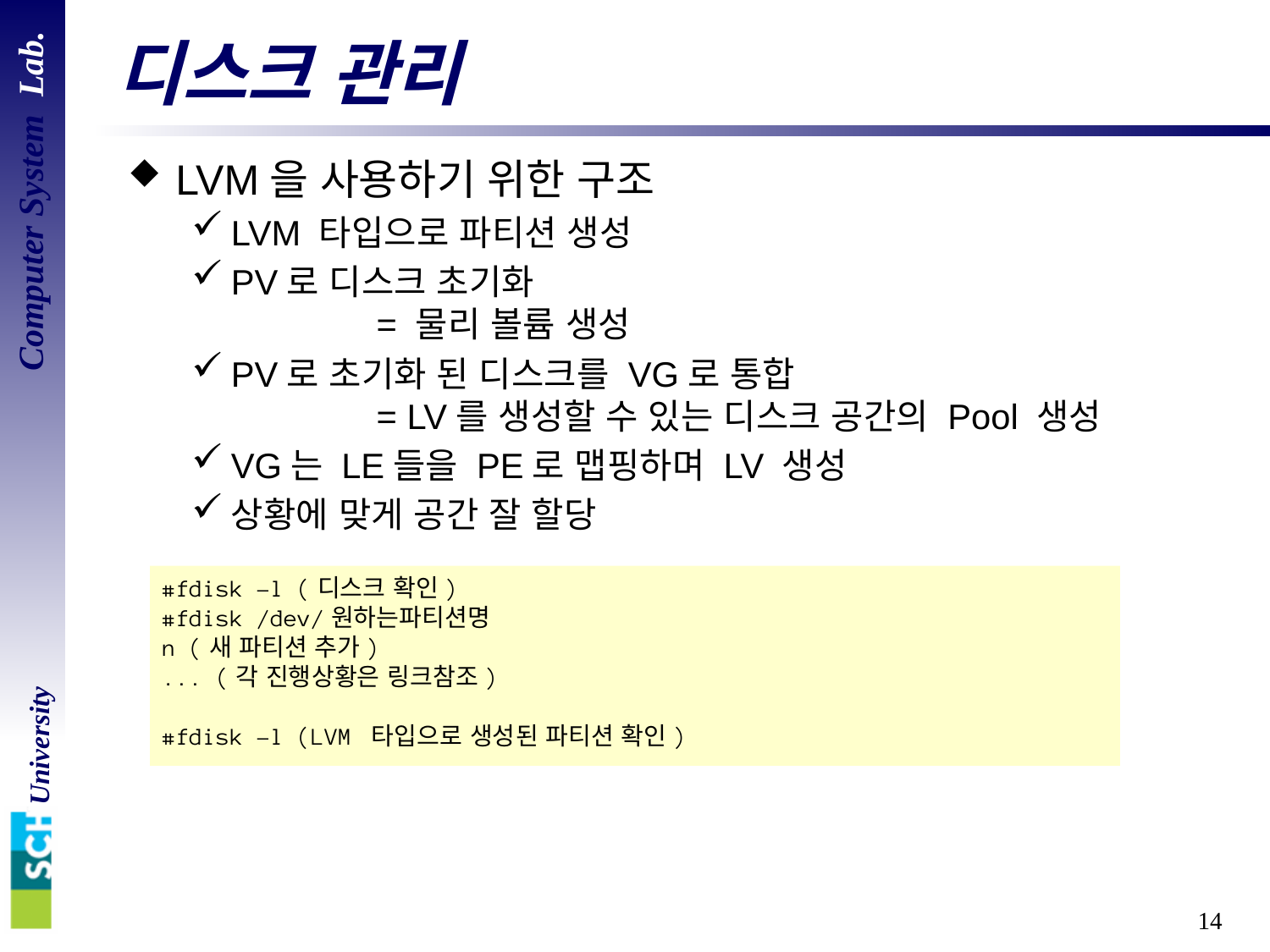

# 디스크 관리
LVM을 사용하기 위한 구조
LVM 타입으로 파티션 생성
PV로 디스크 초기화
	 = 물리 볼륨 생성
PV로 초기화 된 디스크를 VG로 통합
	 = LV를 생성할 수 있는 디스크 공간의 Pool 생성
VG는 LE들을 PE로 맵핑하며 LV 생성
상황에 맞게 공간 잘 할당
#fdisk –l (디스크 확인)
#fdisk /dev/원하는파티션명
n (새 파티션 추가)
... (각 진행상황은 링크참조)

#fdisk –l (LVM 타입으로 생성된 파티션 확인)